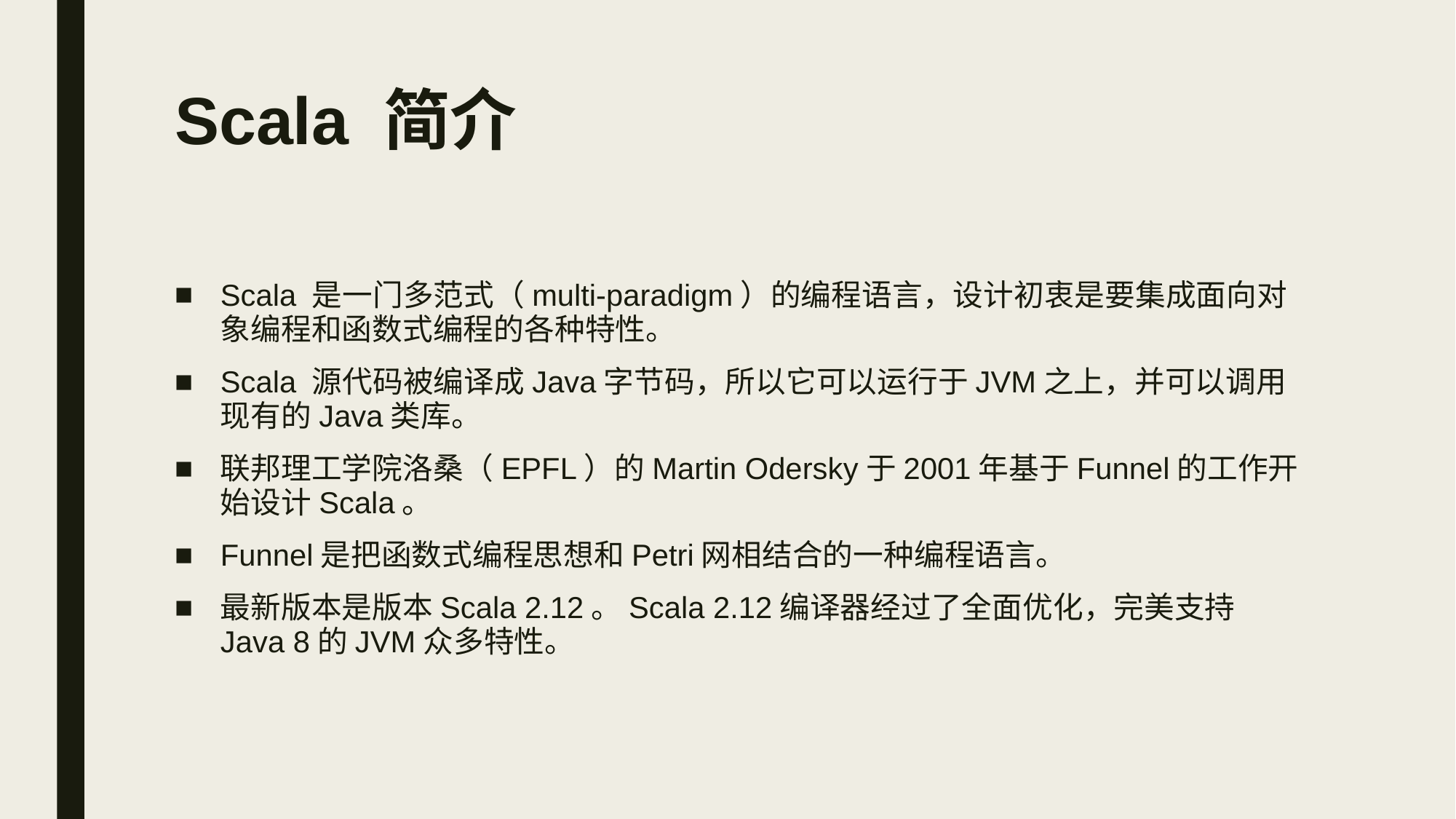

# Scala 简介
Scala 是一门多范式（multi-paradigm）的编程语言，设计初衷是要集成面向对象编程和函数式编程的各种特性。
Scala 源代码被编译成Java字节码，所以它可以运行于JVM之上，并可以调用现有的Java类库。
联邦理工学院洛桑（EPFL）的Martin Odersky于2001年基于Funnel的工作开始设计Scala。
Funnel是把函数式编程思想和Petri网相结合的一种编程语言。
最新版本是版本Scala 2.12。Scala 2.12编译器经过了全面优化，完美支持Java 8的JVM众多特性。